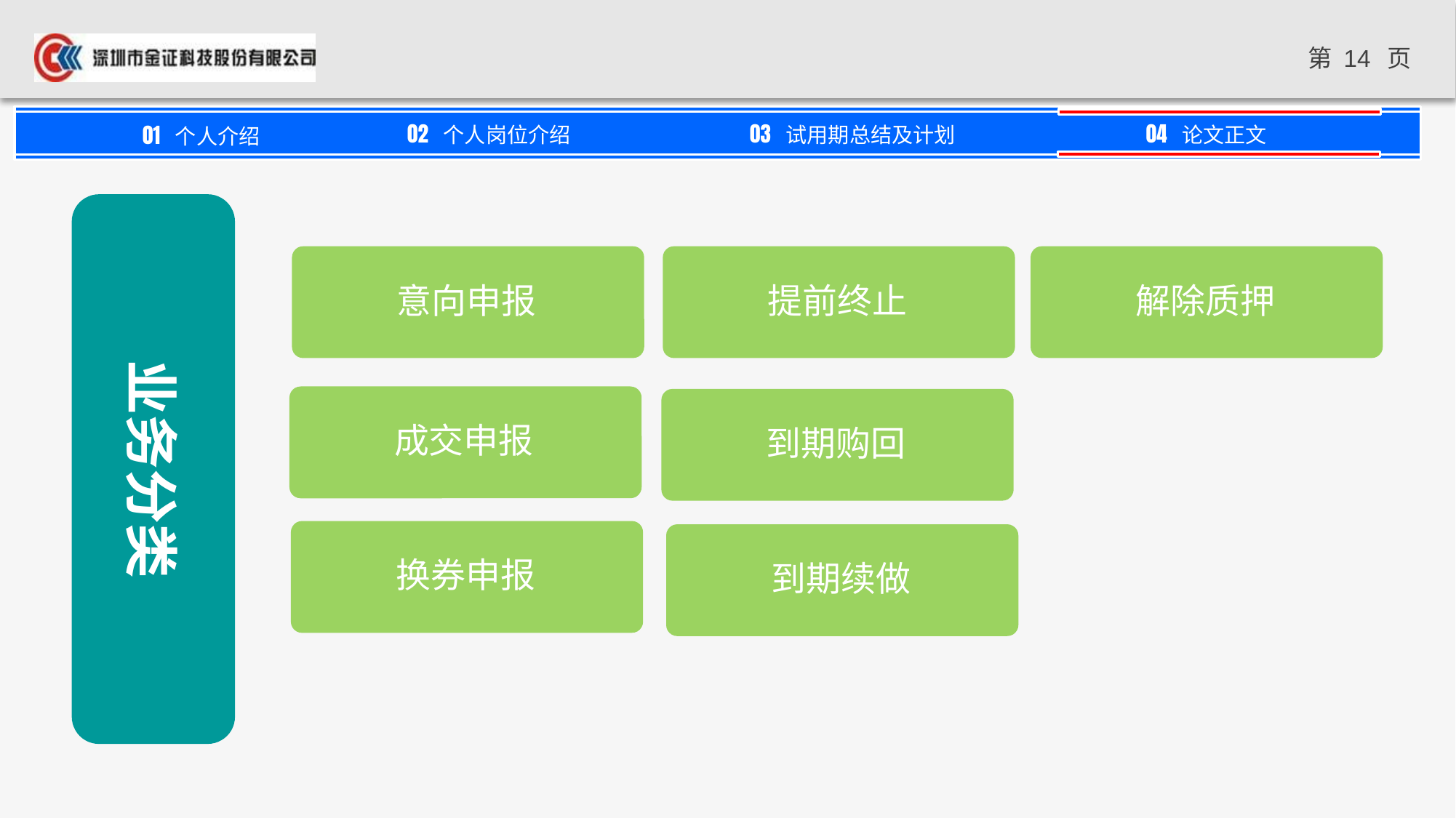

业务分类

解除质押

意向申报

提前终止

成交申报

到期购回

换券申报

到期续做